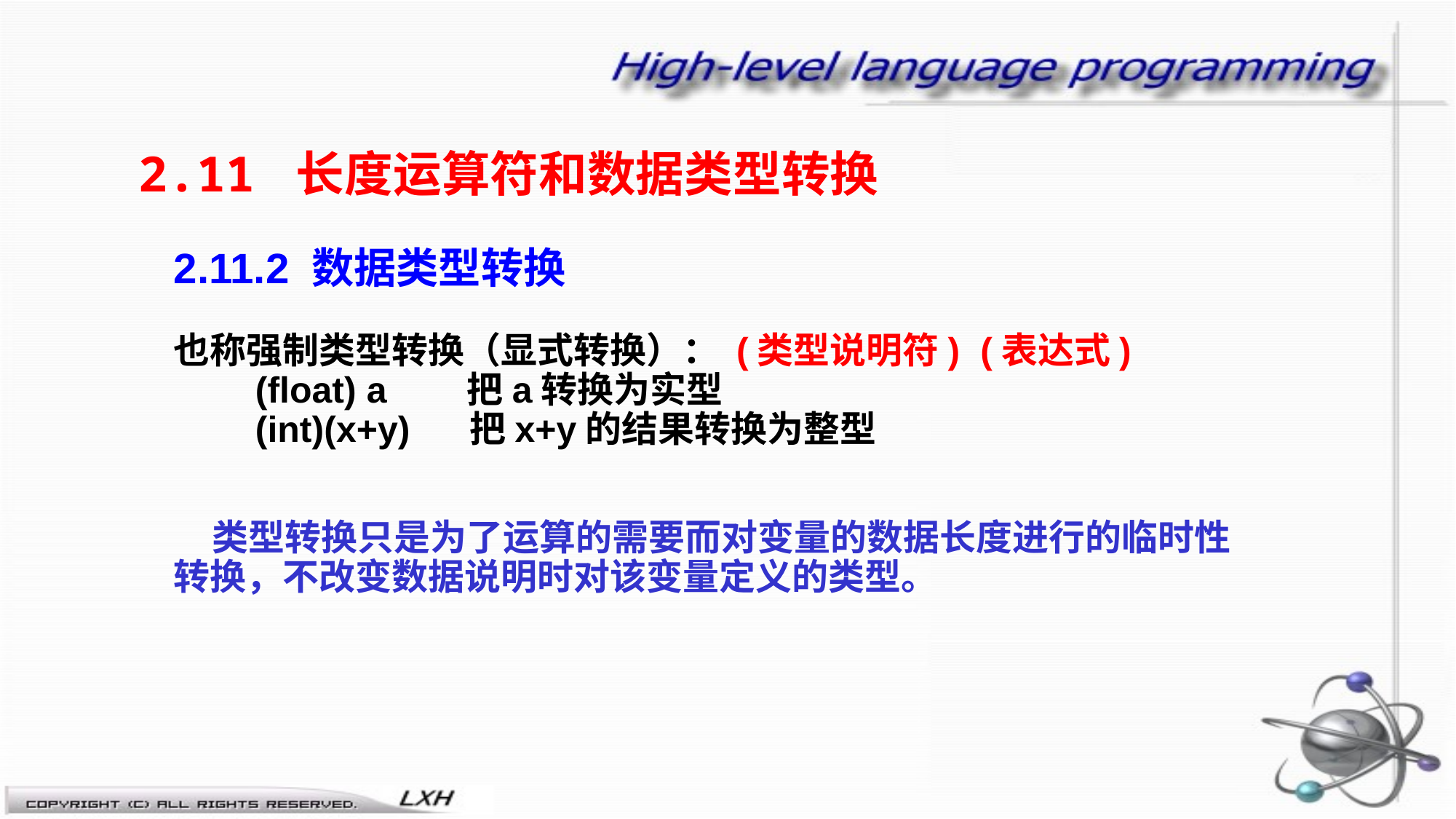

2.11 长度运算符和数据类型转换
2.11.2 数据类型转换

也称强制类型转换（显式转换）： (类型说明符)  (表达式)
        (float) a       把a转换为实型
        (int)(x+y)     把x+y的结果转换为整型

      类型转换只是为了运算的需要而对变量的数据长度进行的临时性转换，不改变数据说明时对该变量定义的类型。